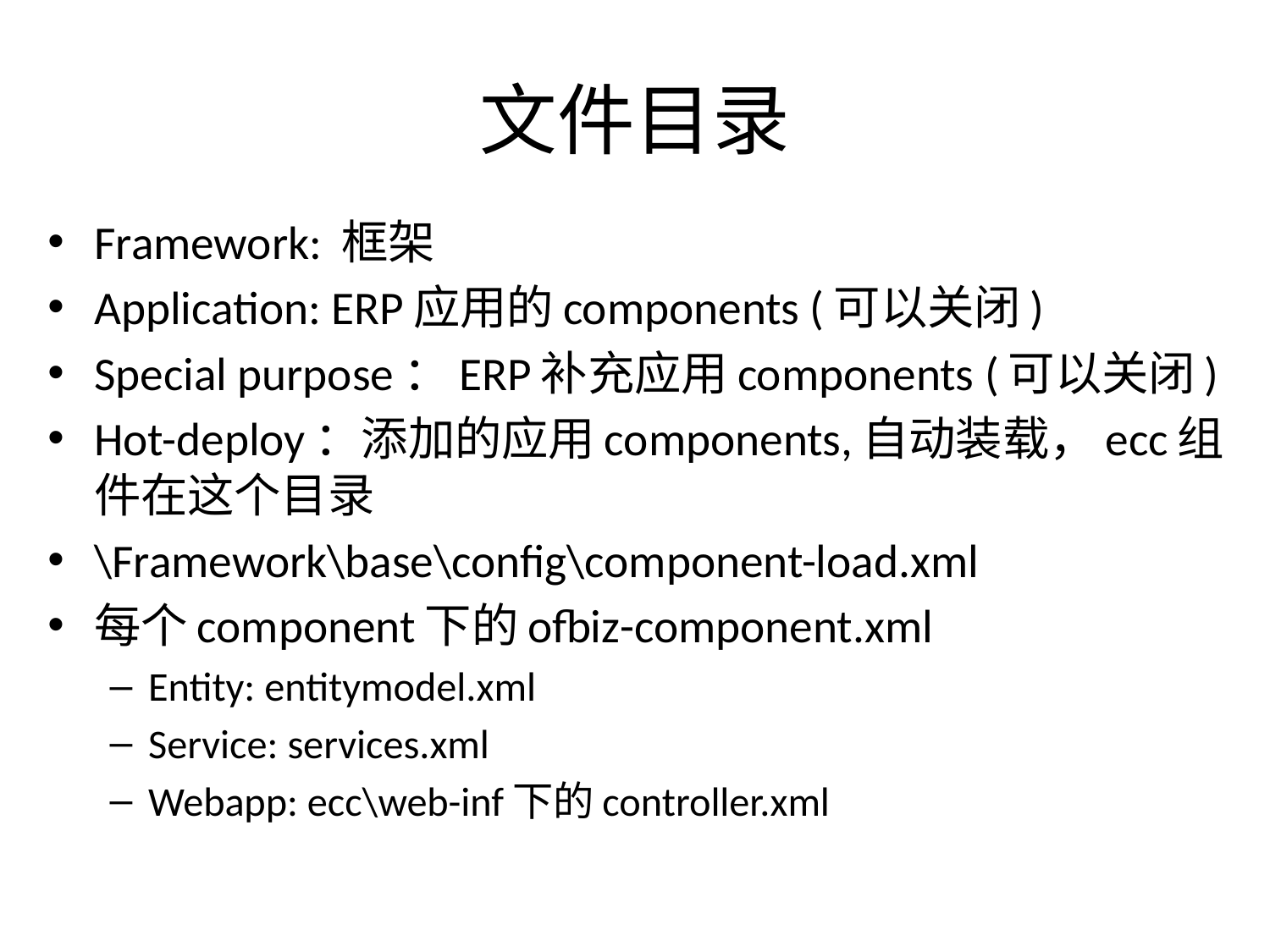

# 文件目录
Framework: 框架
Application: ERP应用的components (可以关闭)
Special purpose：ERP补充应用components (可以关闭)
Hot-deploy：添加的应用components,自动装载，ecc组件在这个目录
\Framework\base\config\component-load.xml
每个component下的ofbiz-component.xml
Entity: entitymodel.xml
Service: services.xml
Webapp: ecc\web-inf下的controller.xml